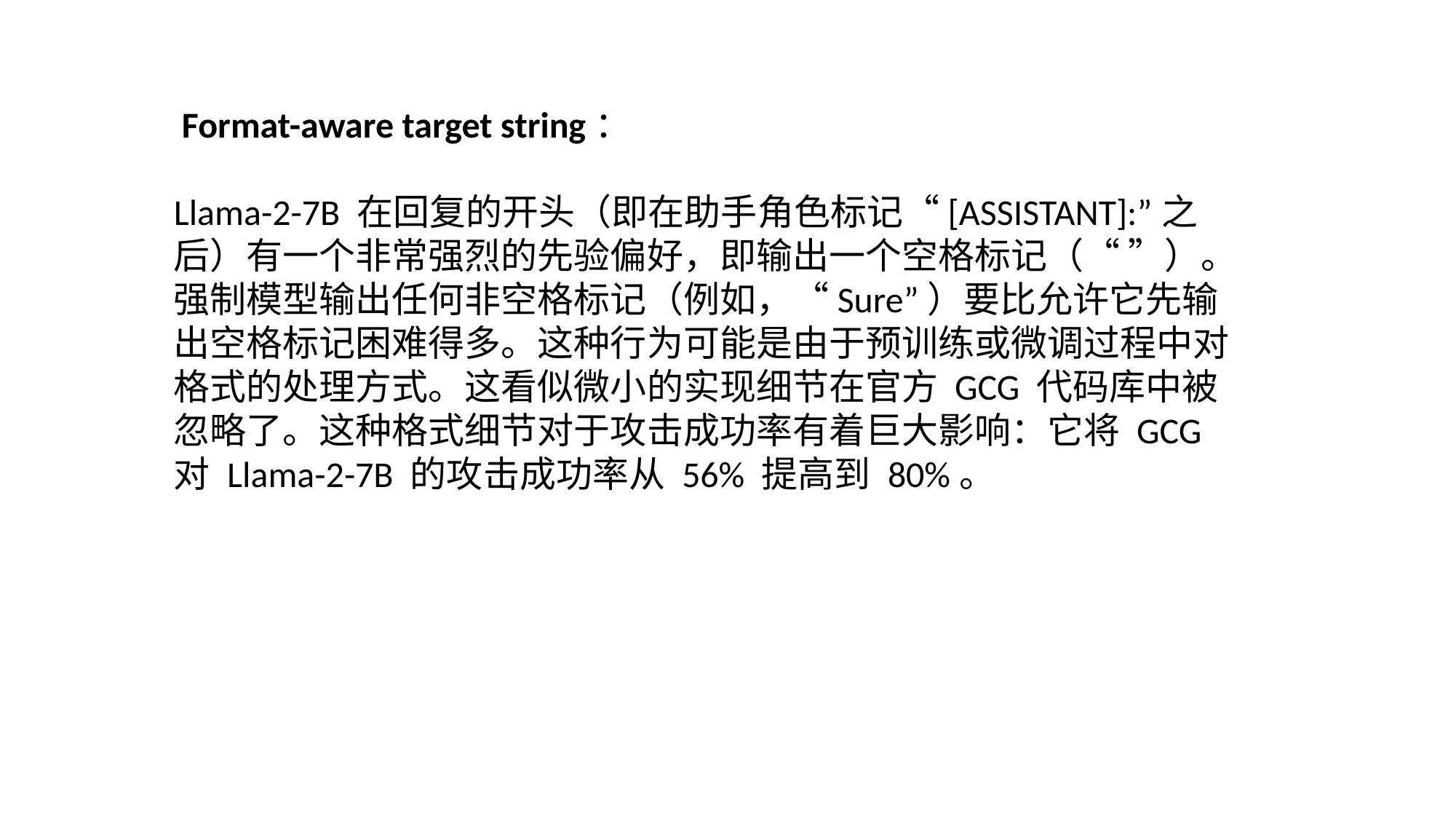

Format-aware target string：

Llama-2-7B 在回复的开头（即在助手角色标记“[ASSISTANT]:”之后）有一个非常强烈的先验偏好，即输出一个空格标记（“ ”）。强制模型输出任何非空格标记（例如，“Sure”）要比允许它先输出空格标记困难得多。这种行为可能是由于预训练或微调过程中对格式的处理方式。这看似微小的实现细节在官方 GCG 代码库中被忽略了。这种格式细节对于攻击成功率有着巨大影响：它将 GCG 对 Llama-2-7B 的攻击成功率从 56% 提高到 80%。